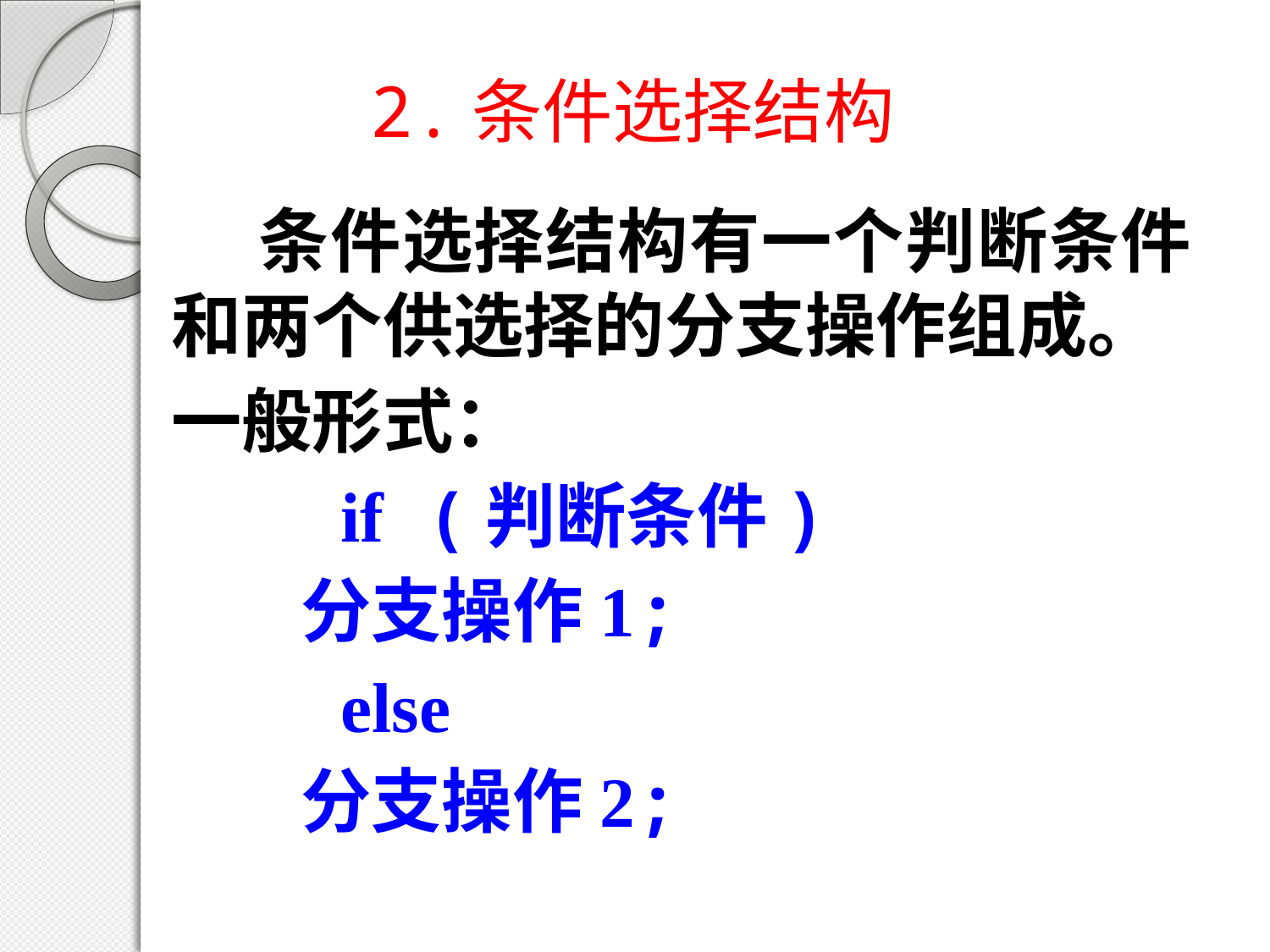

# 2.条件选择结构
     条件选择结构有一个判断条件和两个供选择的分支操作组成。
一般形式：
    if (判断条件)
       分支操作1;
    else
       分支操作2;
29